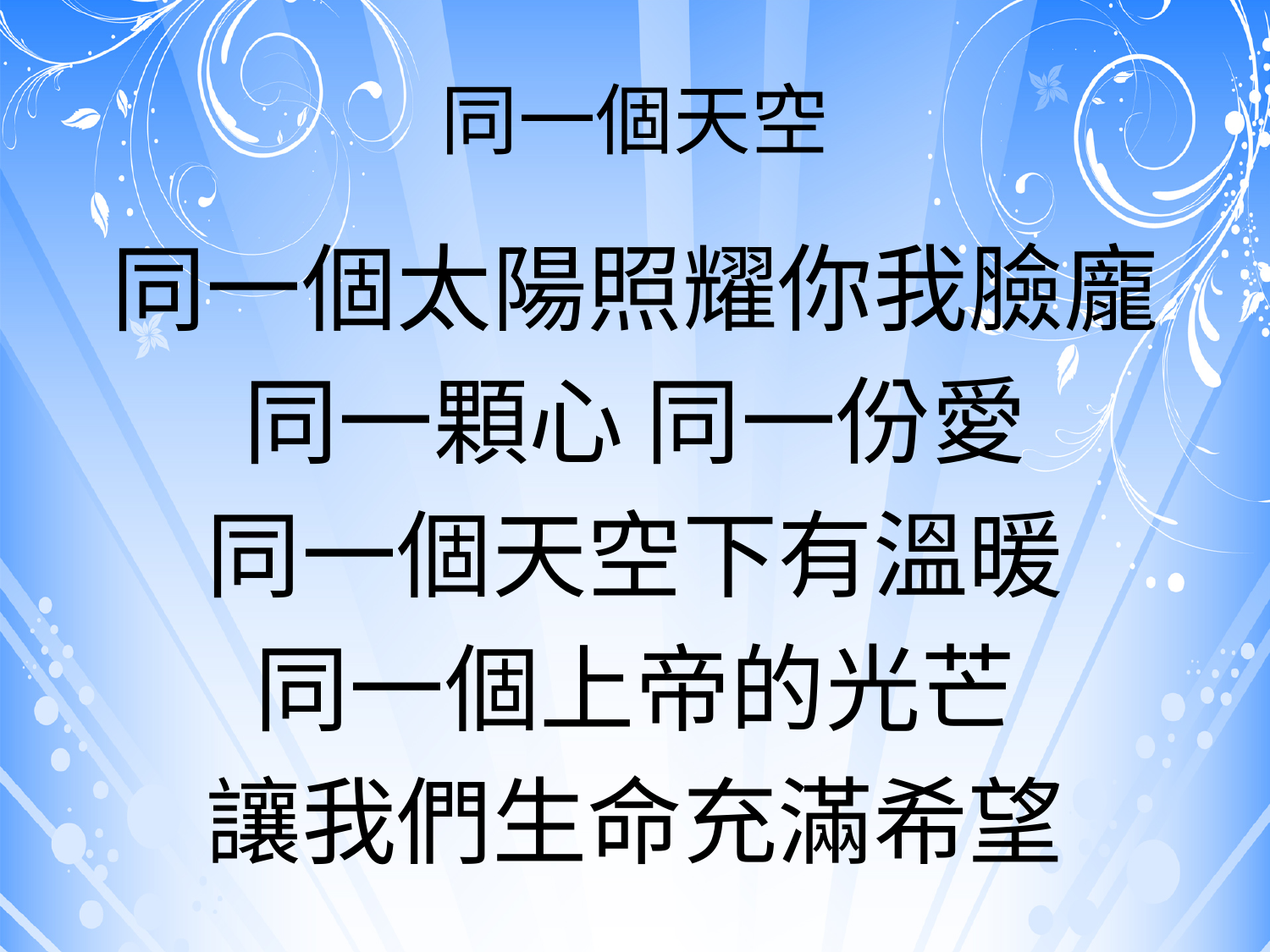

# 同一個天空
同一個太陽照耀你我臉龐
同一顆心 同一份愛
同一個天空下有溫暖
同一個上帝的光芒
讓我們生命充滿希望